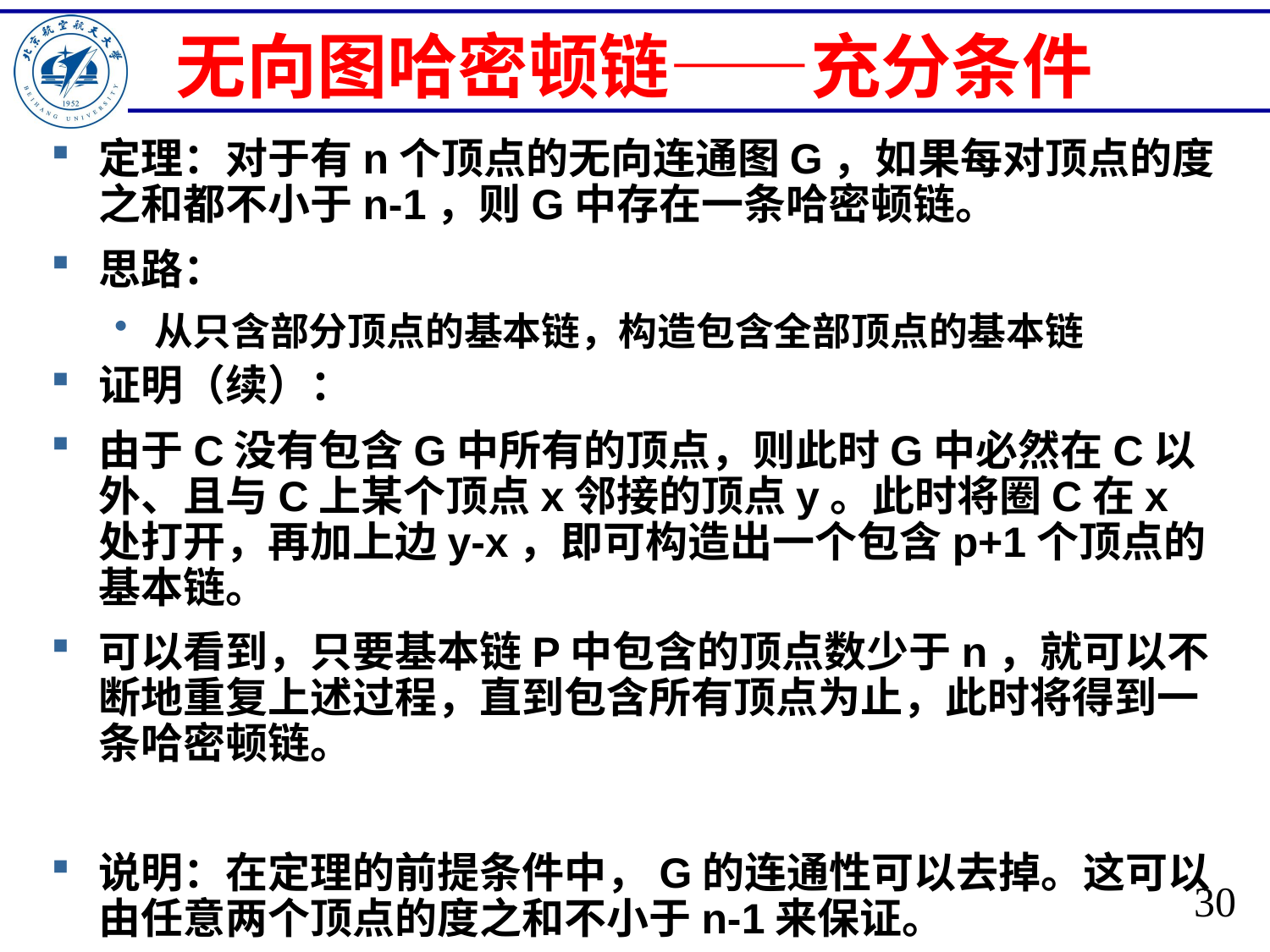

# 无向图哈密顿链——充分条件
定理：对于有n个顶点的无向连通图G，如果每对顶点的度之和都不小于n-1，则G中存在一条哈密顿链。
思路：
从只含部分顶点的基本链，构造包含全部顶点的基本链
证明（续）：
由于C没有包含G中所有的顶点，则此时G中必然在C以外、且与C上某个顶点x邻接的顶点y。此时将圈C在x处打开，再加上边y-x，即可构造出一个包含p+1个顶点的基本链。
可以看到，只要基本链P中包含的顶点数少于n，就可以不断地重复上述过程，直到包含所有顶点为止，此时将得到一条哈密顿链。

说明：在定理的前提条件中，G的连通性可以去掉。这可以由任意两个顶点的度之和不小于n-1来保证。